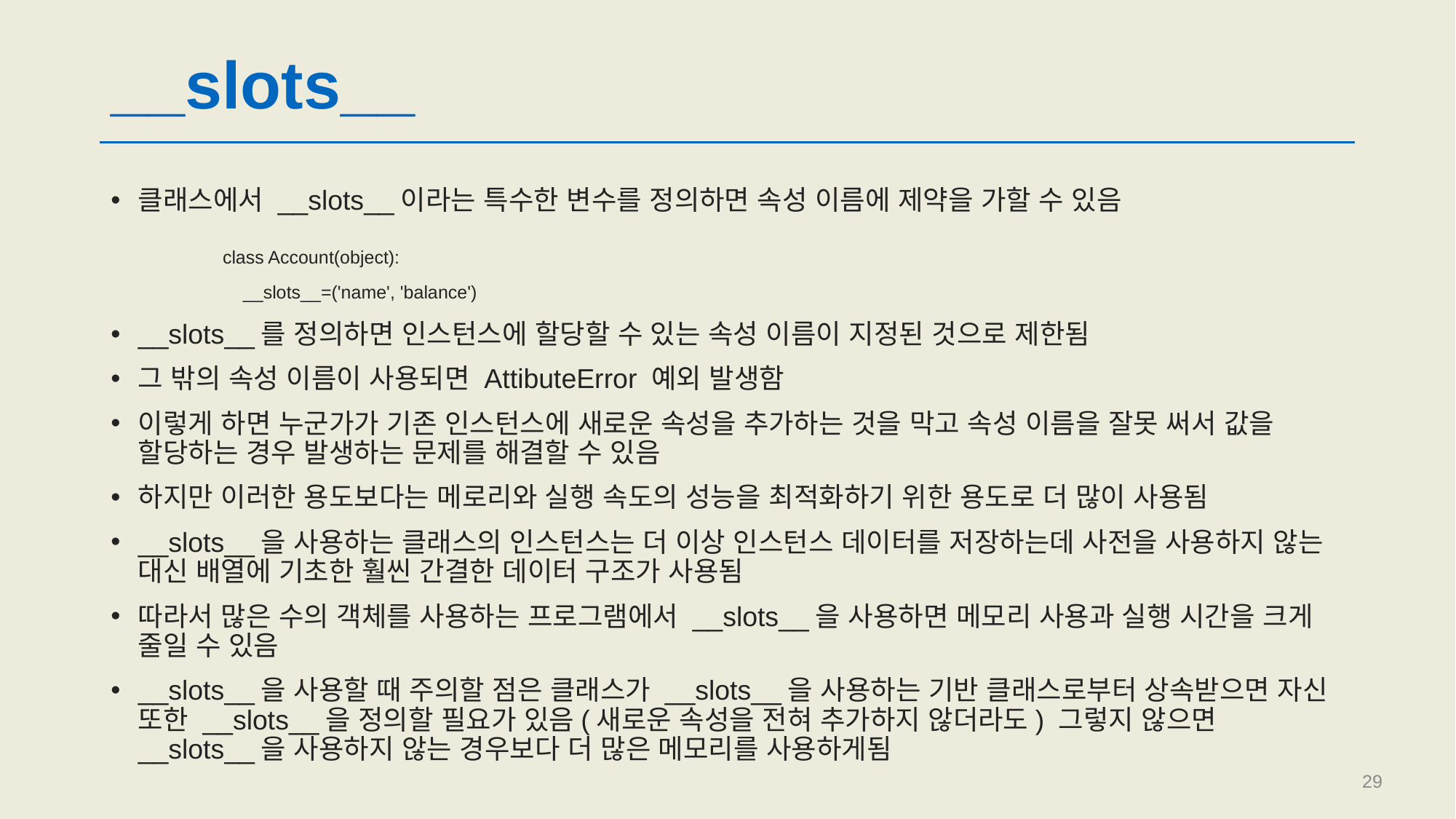

# __slots__
클래스에서 __slots__이라는 특수한 변수를 정의하면 속성 이름에 제약을 가할 수 있음

__slots__를 정의하면 인스턴스에 할당할 수 있는 속성 이름이 지정된 것으로 제한됨
그 밖의 속성 이름이 사용되면 AttibuteError 예외 발생함
이렇게 하면 누군가가 기존 인스턴스에 새로운 속성을 추가하는 것을 막고 속성 이름을 잘못 써서 값을 할당하는 경우 발생하는 문제를 해결할 수 있음
하지만 이러한 용도보다는 메로리와 실행 속도의 성능을 최적화하기 위한 용도로 더 많이 사용됨
__slots__을 사용하는 클래스의 인스턴스는 더 이상 인스턴스 데이터를 저장하는데 사전을 사용하지 않는 대신 배열에 기초한 훨씬 간결한 데이터 구조가 사용됨
따라서 많은 수의 객체를 사용하는 프로그램에서 __slots__을 사용하면 메모리 사용과 실행 시간을 크게 줄일 수 있음
__slots__을 사용할 때 주의할 점은 클래스가 __slots__을 사용하는 기반 클래스로부터 상속받으면 자신 또한 __slots__을 정의할 필요가 있음(새로운 속성을 전혀 추가하지 않더라도) 그렇지 않으면 __slots__을 사용하지 않는 경우보다 더 많은 메모리를 사용하게됨
class Account(object):
    __slots__=('name', 'balance')
29